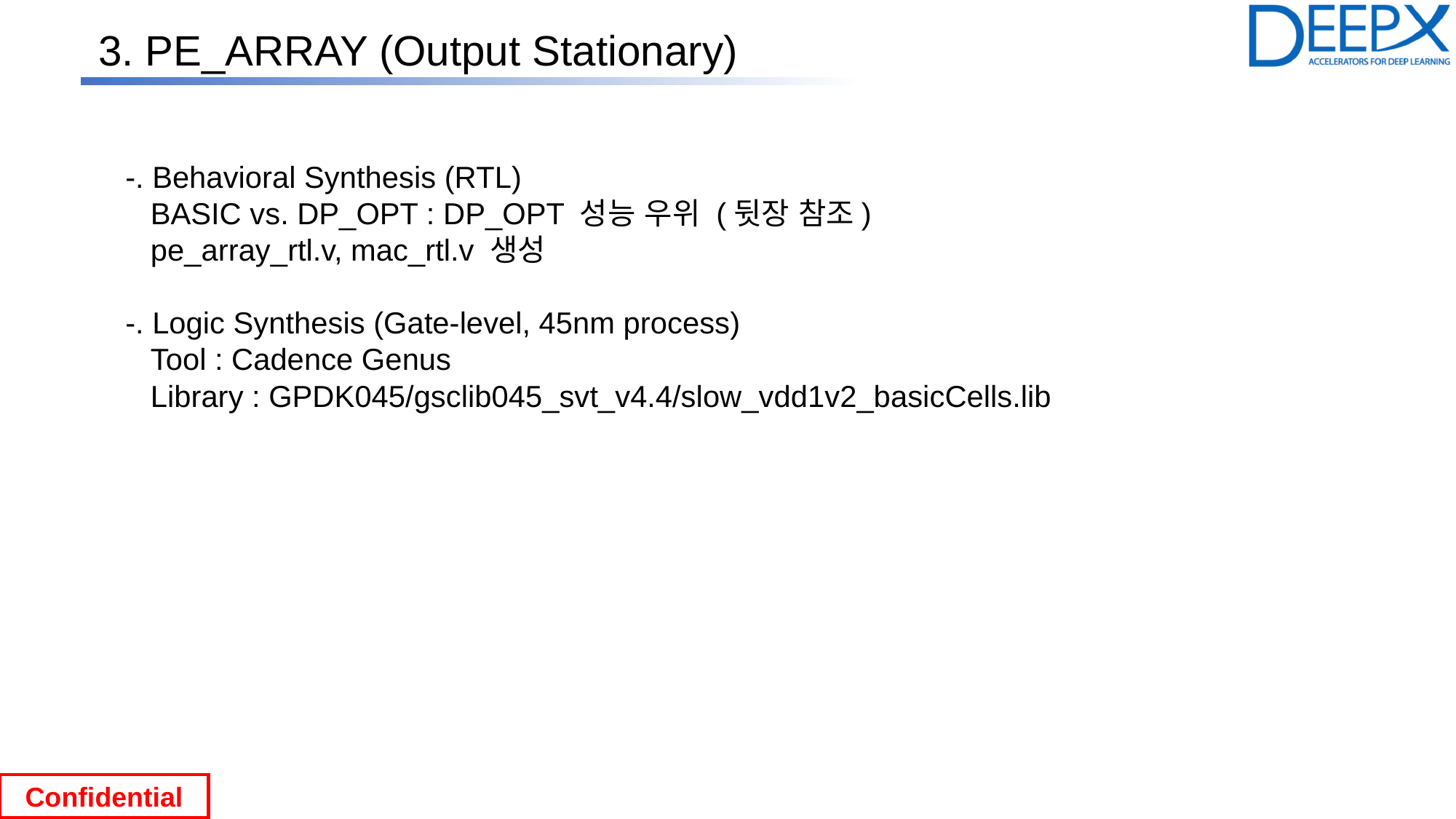

3. PE_ARRAY (Output Stationary)

-. Behavioral Synthesis (RTL)
   BASIC vs. DP_OPT : DP_OPT 성능 우위 (뒷장 참조)
   pe_array_rtl.v, mac_rtl.v 생성

-. Logic Synthesis (Gate-level, 45nm process)
   Tool : Cadence Genus
   Library : GPDK045/gsclib045_svt_v4.4/slow_vdd1v2_basicCells.lib